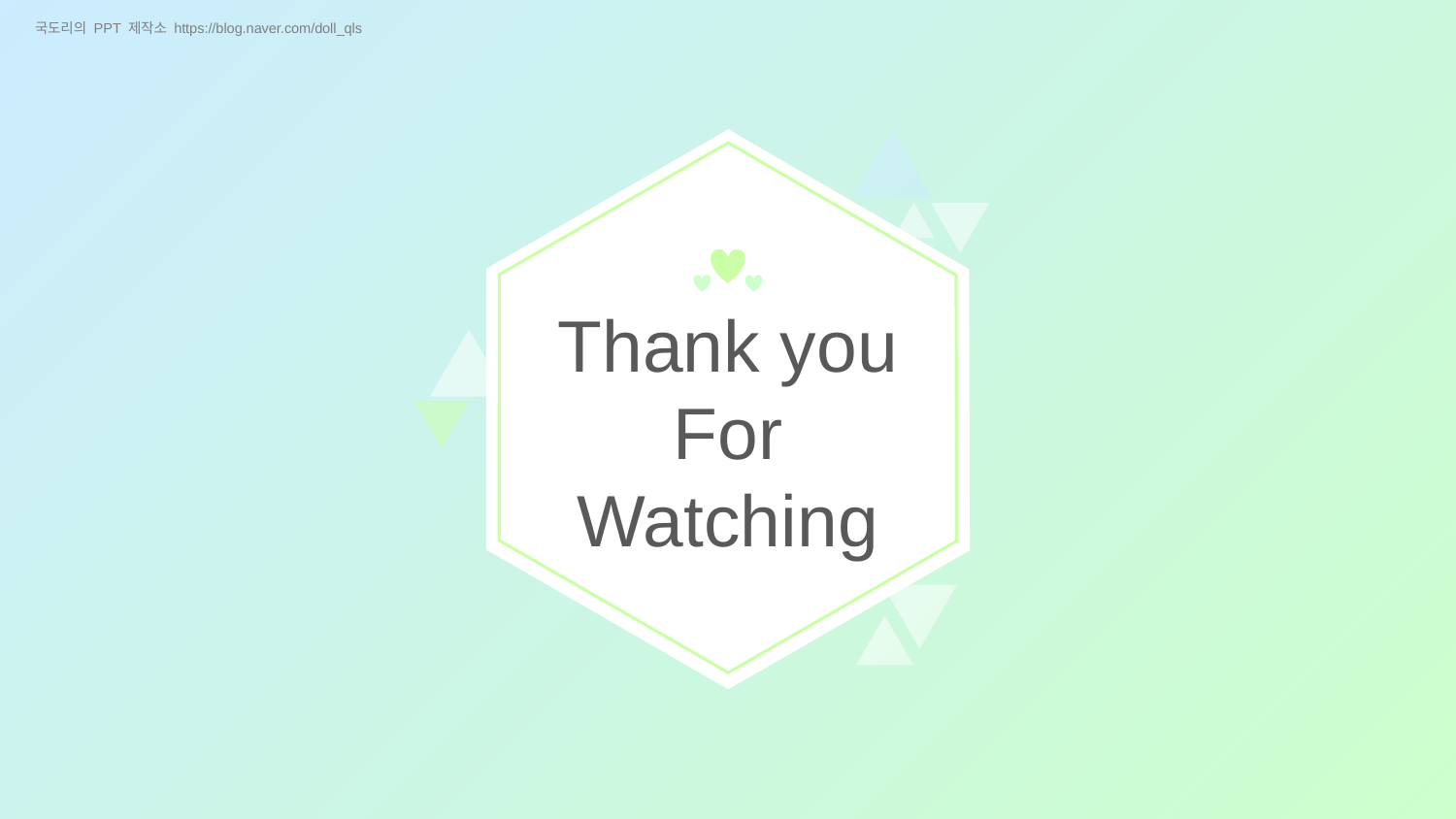

국도리의 PPT 제작소 https://blog.naver.com/doll_qls

Thank you
For
Watching